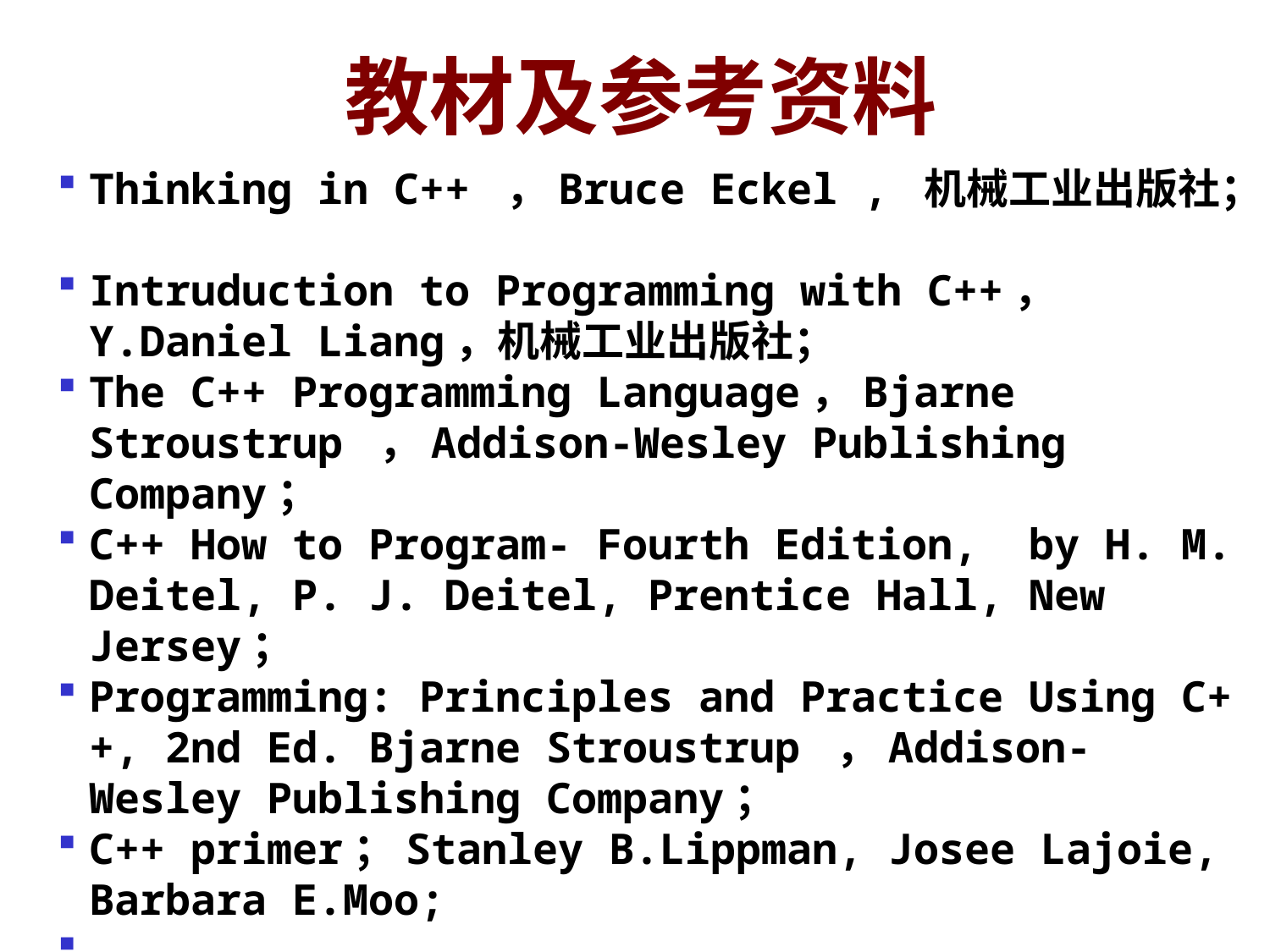

# 教材及参考资料
Thinking in C++ ，Bruce Eckel , 机械工业出版社；

Intruduction to Programming with C++， Y.Daniel Liang，机械工业出版社；
The C++ Programming Language，Bjarne Stroustrup ，Addison-Wesley Publishing Company；
C++ How to Program- Fourth Edition,  by H. M. Deitel, P. J. Deitel, Prentice Hall, New Jersey；
Programming: Principles and Practice Using C++, 2nd Ed. Bjarne Stroustrup ，Addison-Wesley Publishing Company；
C++ primer；Stanley B.Lippman, Josee Lajoie, Barbara E.Moo;
……